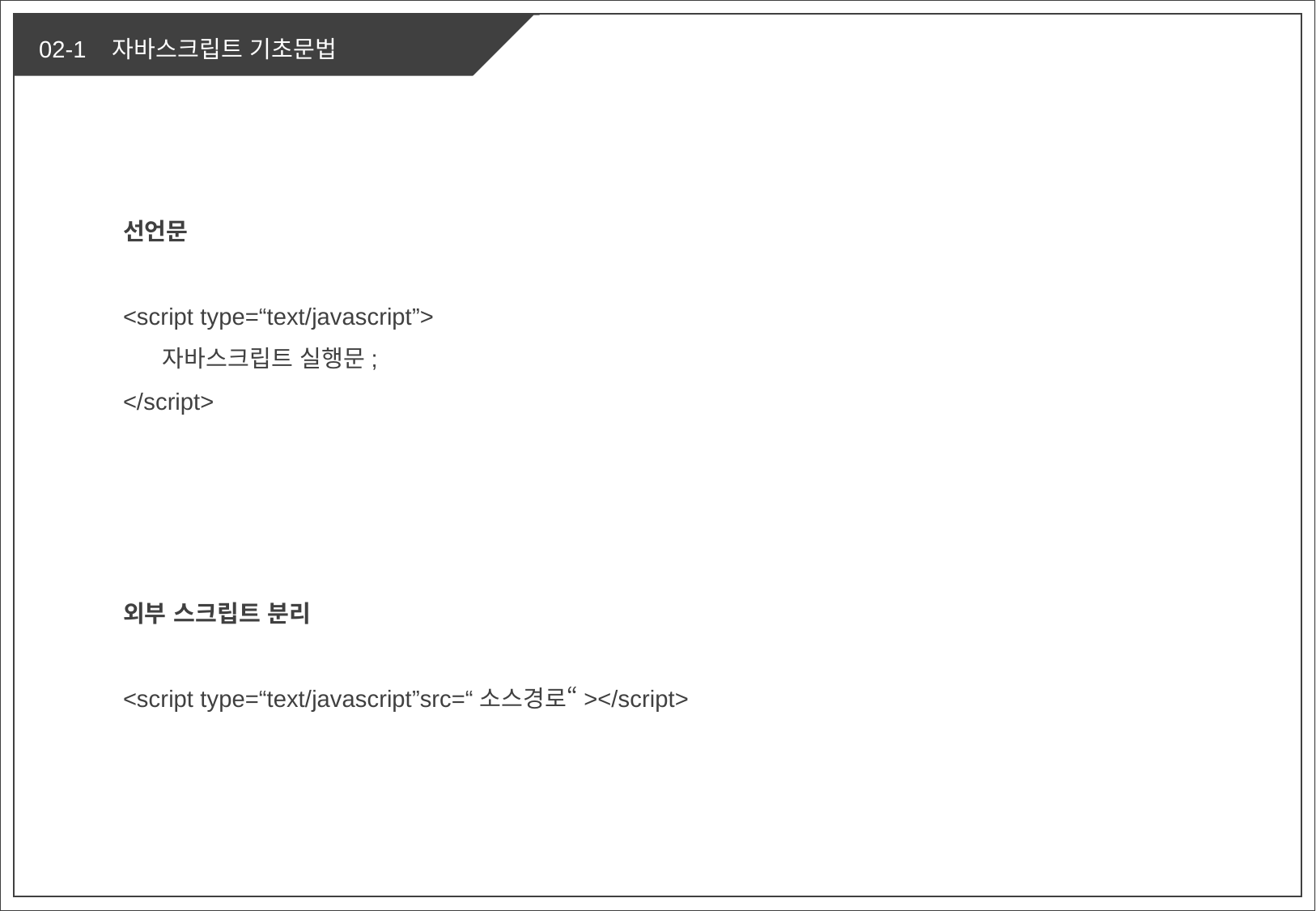

선언문

<script type=“text/javascript”>
     자바스크립트 실행문;
</script>

외부 스크립트 분리

<script type=“text/javascript”src=“소스경로“></script>